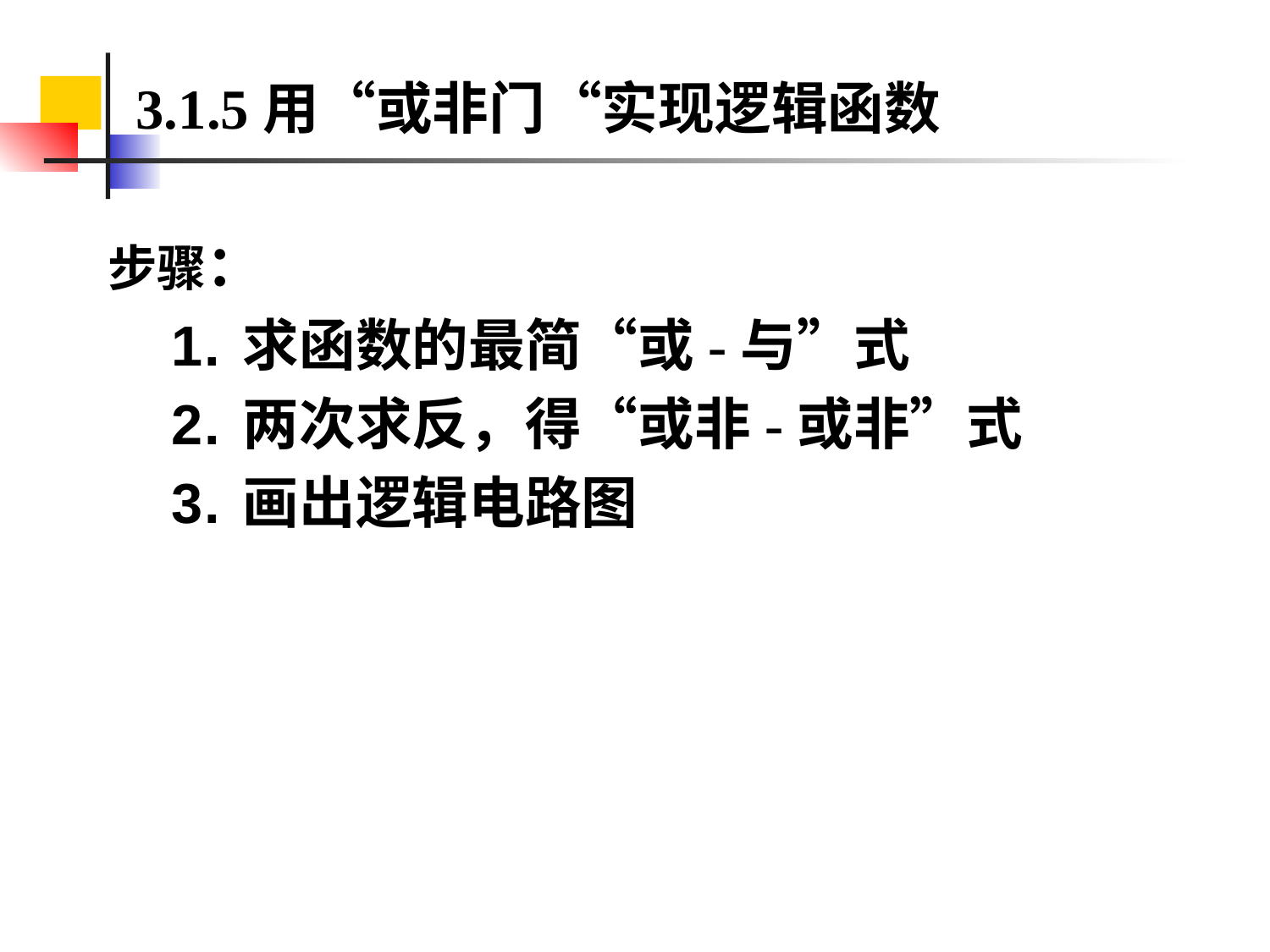

3.1.5用“或非门“实现逻辑函数

步骤：
求函数的最简“或-与”式
两次求反，得“或非-或非”式
画出逻辑电路图